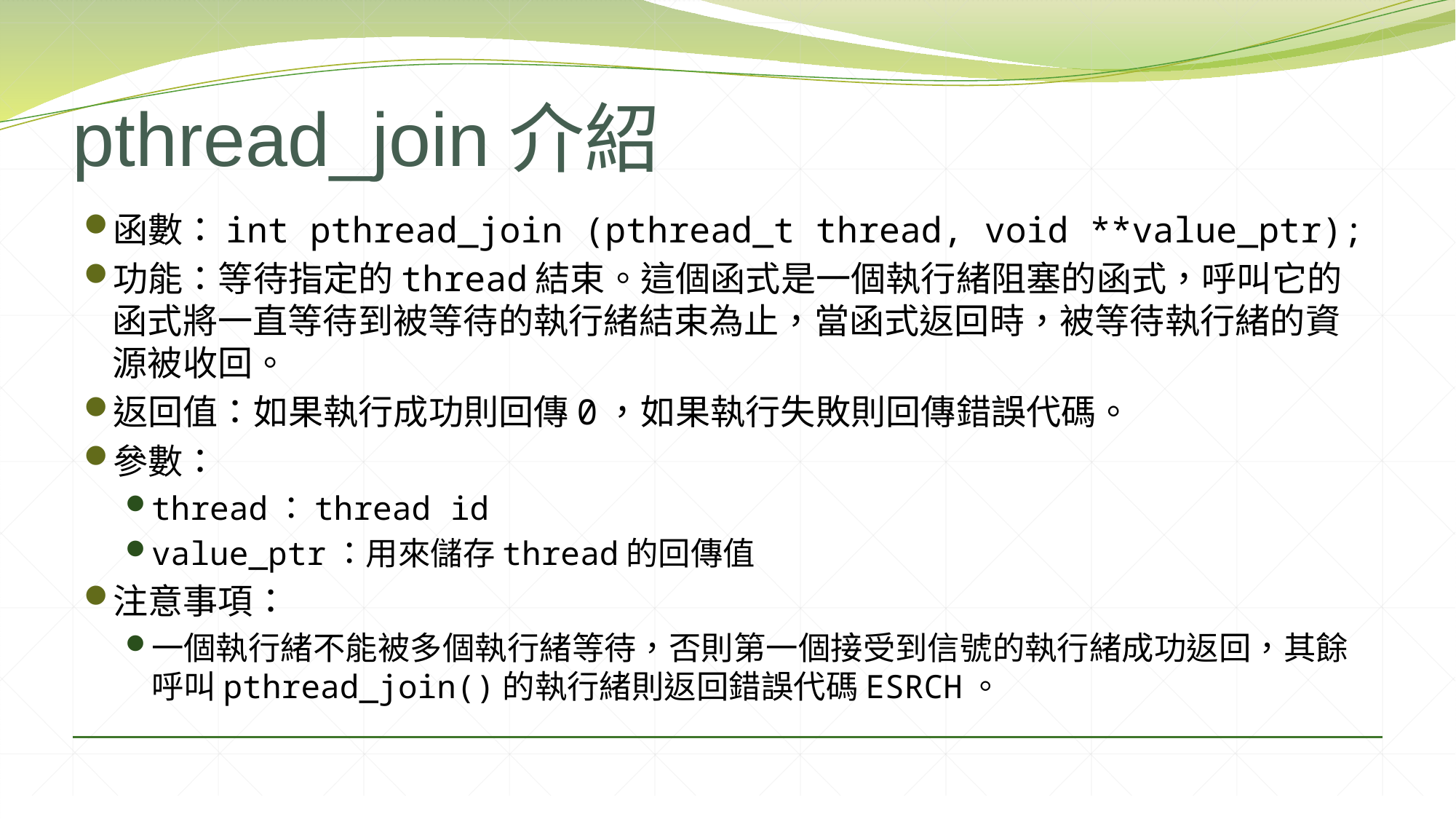

# pthread_join介紹
函數：int pthread_join (pthread_t thread, void **value_ptr);
功能：等待指定的thread結束。這個函式是一個執行緒阻塞的函式，呼叫它的函式將一直等待到被等待的執行緒結束為止，當函式返回時，被等待執行緒的資源被收回。
返回值：如果執行成功則回傳0，如果執行失敗則回傳錯誤代碼。
參數：
thread：thread id
value_ptr：用來儲存thread的回傳值
注意事項：
一個執行緒不能被多個執行緒等待，否則第一個接受到信號的執行緒成功返回，其餘呼叫pthread_join()的執行緒則返回錯誤代碼ESRCH。